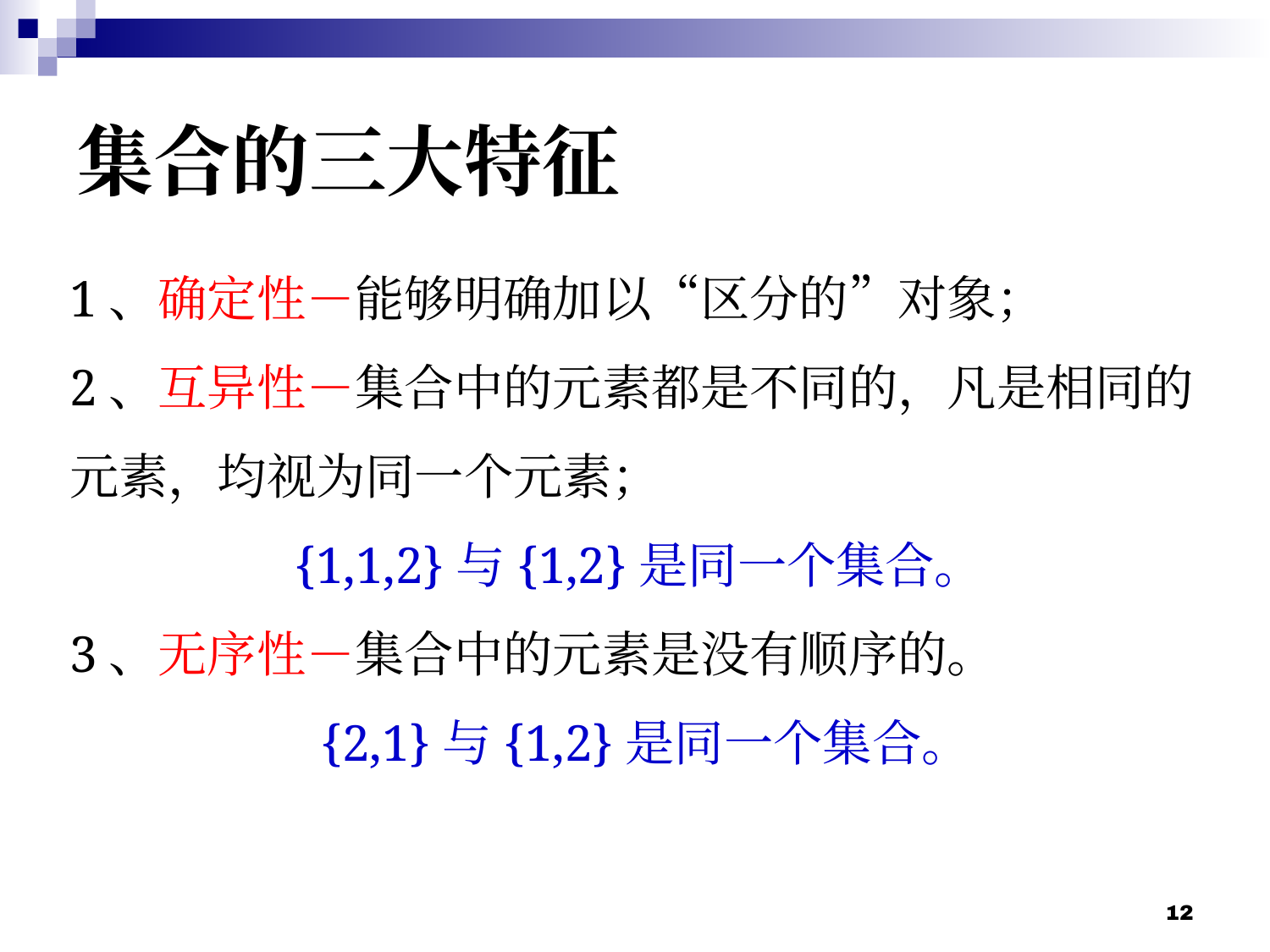

# 集合的三大特征
1、确定性－能够明确加以“区分的”对象；
2、互异性－集合中的元素都是不同的，凡是相同的元素，均视为同一个元素；
{1,1,2}与{1,2}是同一个集合。
3、无序性－集合中的元素是没有顺序的。
 {2,1}与{1,2}是同一个集合。
12